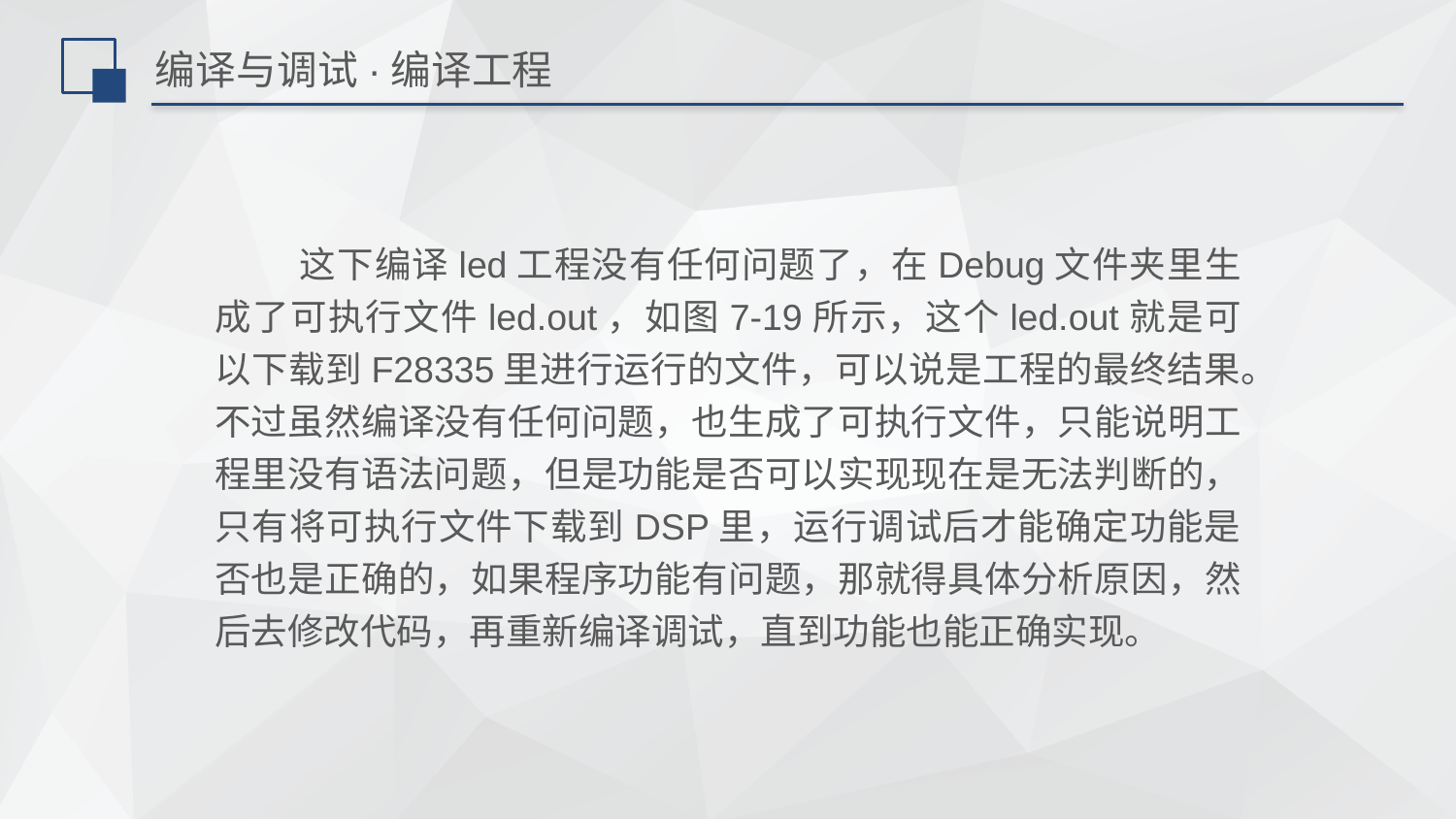

# 编译与调试·编译工程
        这下编译led工程没有任何问题了，在Debug文件夹里生成了可执行文件led.out，如图7-19所示，这个led.out就是可以下载到F28335里进行运行的文件，可以说是工程的最终结果。不过虽然编译没有任何问题，也生成了可执行文件，只能说明工程里没有语法问题，但是功能是否可以实现现在是无法判断的，只有将可执行文件下载到DSP里，运行调试后才能确定功能是否也是正确的，如果程序功能有问题，那就得具体分析原因，然后去修改代码，再重新编译调试，直到功能也能正确实现。